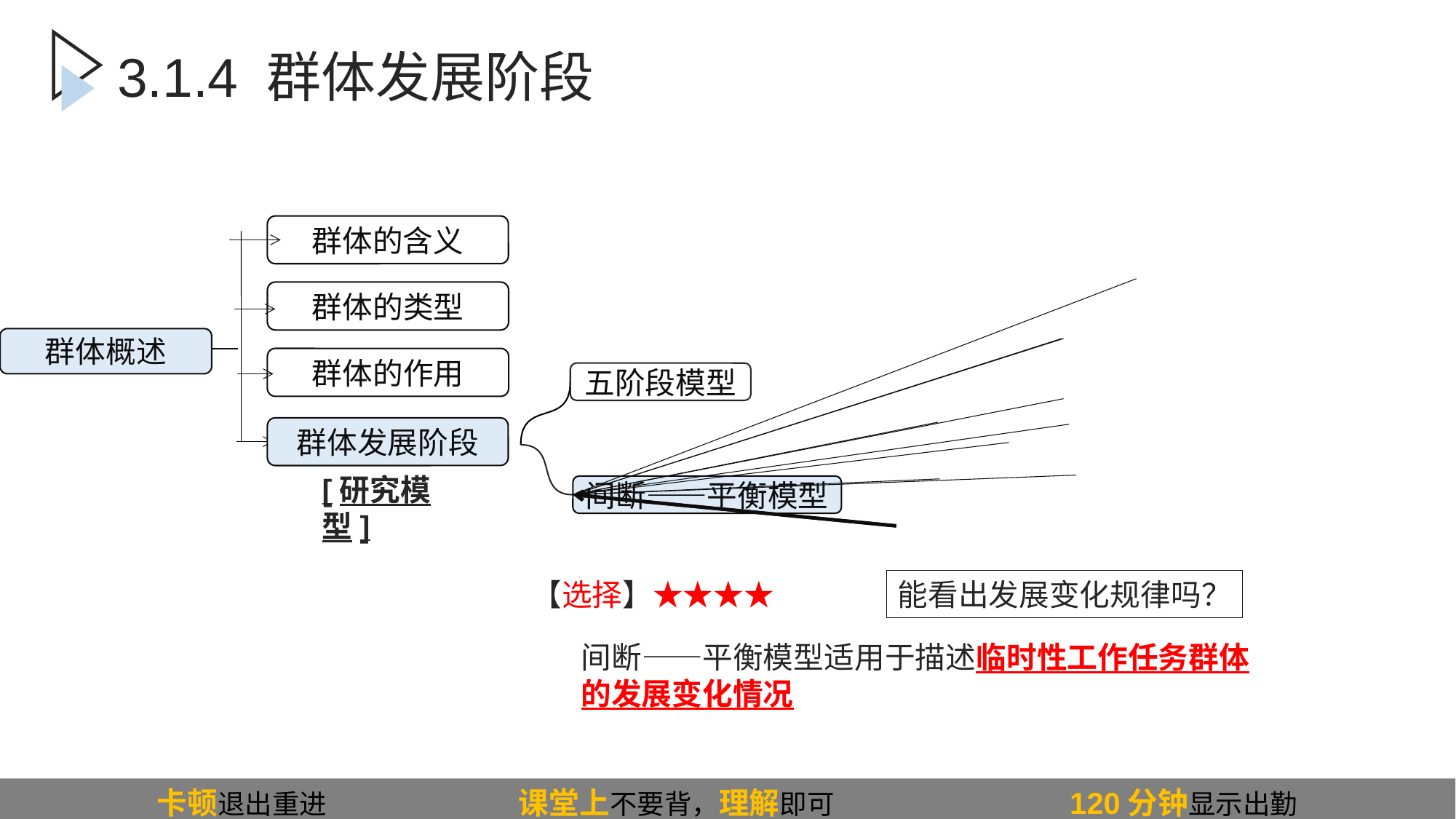

3.1.4 群体发展阶段
群体的含义
群体的类型

群体的作用
群体发展阶段
群体概述
五阶段模型
间断——平衡模型
[研究模型]
【选择】★★★★
能看出发展变化规律吗？
间断——平衡模型适用于描述临时性工作任务群体的发展变化情况